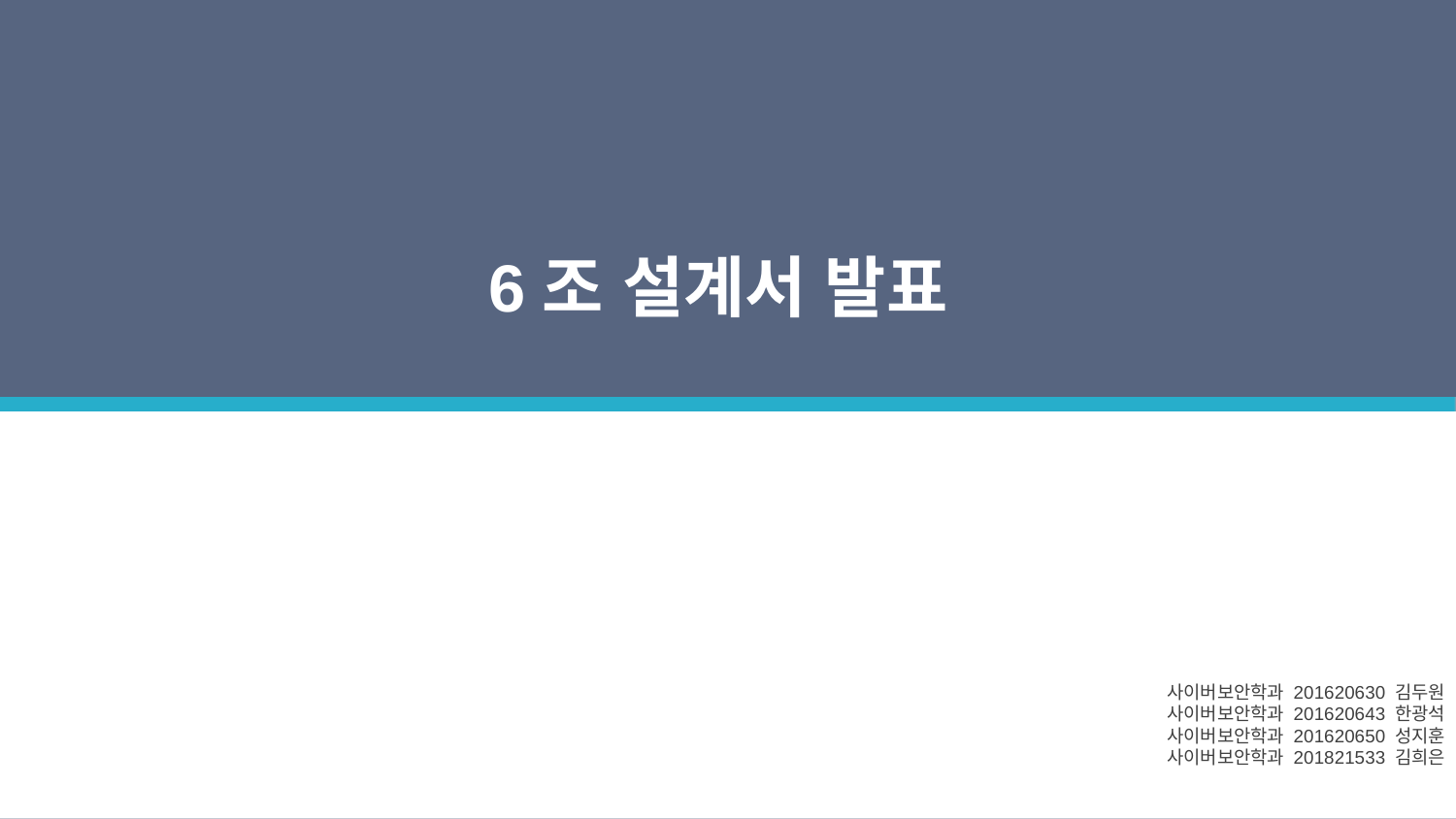

6조 설계서 발표

사이버보안학과 201620630 김두원
사이버보안학과 201620643 한광석
사이버보안학과 201620650 성지훈
사이버보안학과 201821533 김희은